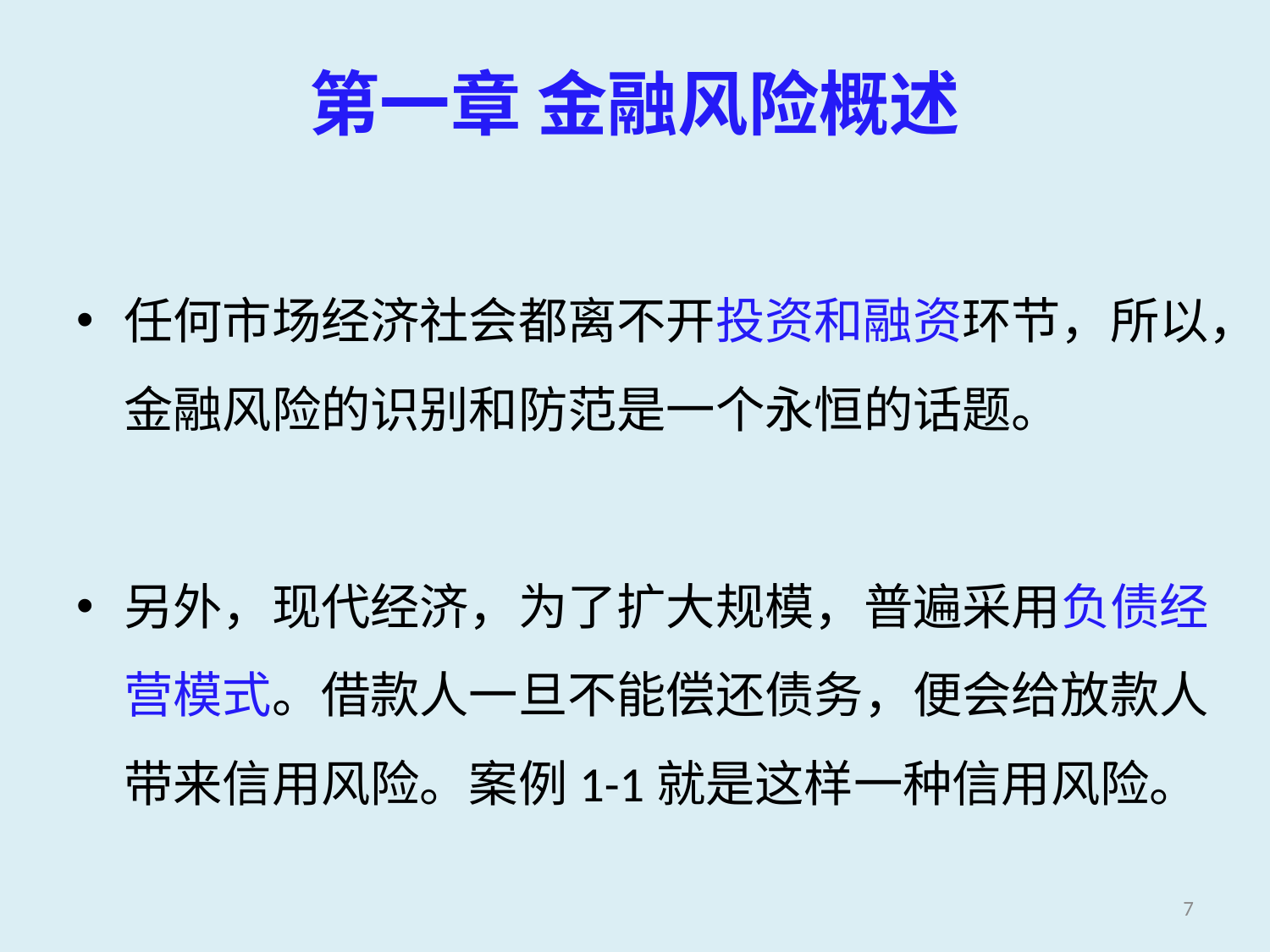

# 第一章 金融风险概述

任何市场经济社会都离不开投资和融资环节，所以，金融风险的识别和防范是一个永恒的话题。

另外，现代经济，为了扩大规模，普遍采用负债经营模式。借款人一旦不能偿还债务，便会给放款人带来信用风险。案例1-1就是这样一种信用风险。
7